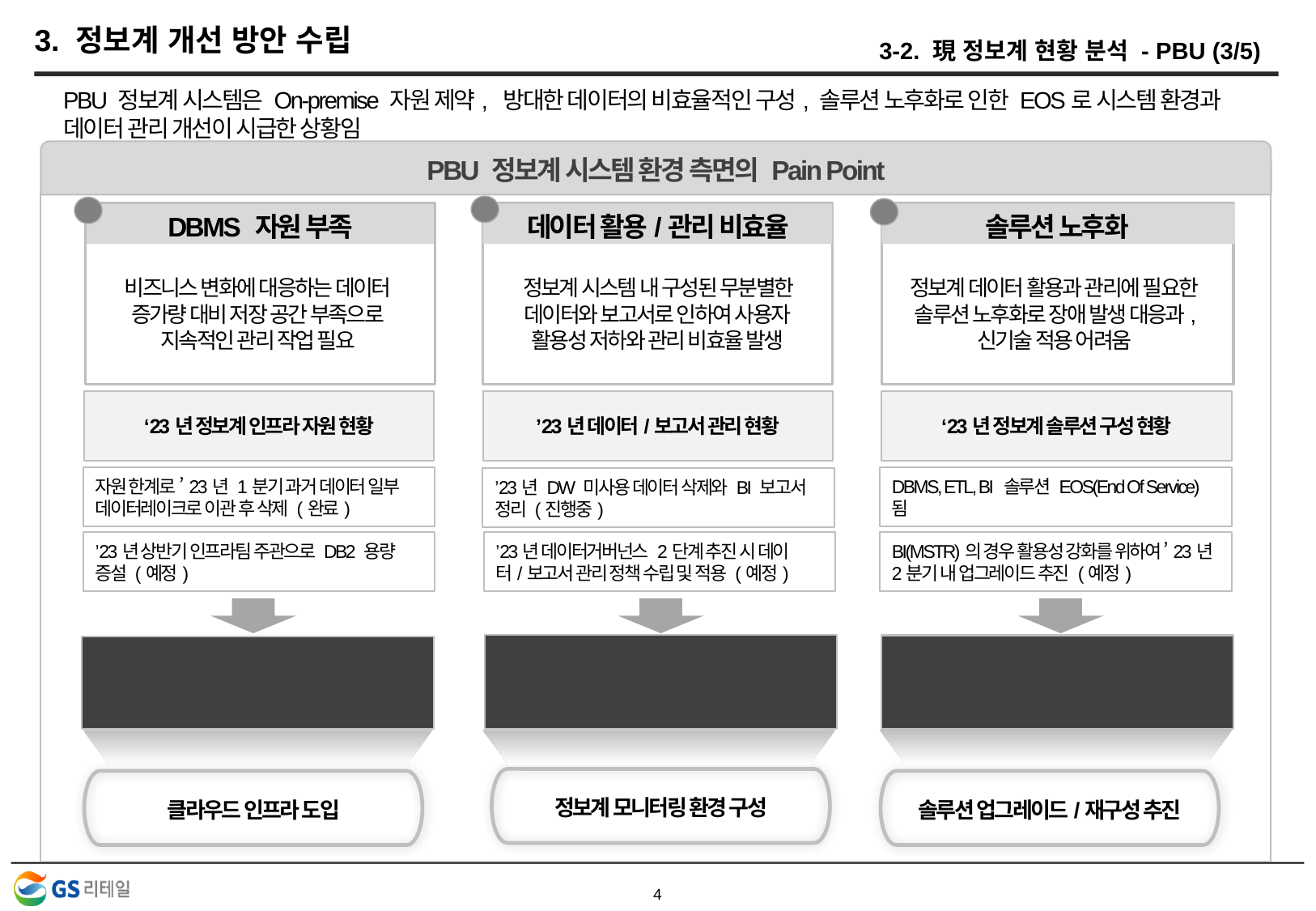

# 3. 정보계 개선 방안 수립
3-2. 現 정보계 현황 분석 - PBU (3/5)
PBU 정보계 시스템은 On-premise 자원 제약,  방대한 데이터의 비효율적인 구성, 솔루션 노후화로 인한 EOS로 시스템 환경과 데이터 관리 개선이 시급한 상황임
PBU 정보계 시스템 환경 측면의 Pain Point

2
1
3

DBMS 자원 부족

데이터 활용/관리 비효율
솔루션 노후화
비즈니스 변화에 대응하는 데이터
증가량 대비 저장 공간 부족으로
지속적인 관리 작업 필요
정보계 시스템 내 구성된 무분별한 데이터와 보고서로 인하여 사용자
활용성 저하와 관리 비효율 발생
정보계 데이터 활용과 관리에 필요한
솔루션 노후화로 장애 발생 대응과, 신기술 적용 어려움
‘23년 정보계 인프라 자원 현황
’23년 데이터/보고서 관리 현황
‘23년 정보계 솔루션 구성 현황
DBMS, ETL, BI 솔루션 EOS(End Of Service) 됨
자원 한계로 ’23년 1분기 과거 데이터 일부 데이터레이크로 이관 후 삭제 (완료)
’23년 DW 미사용 데이터 삭제와 BI 보고서 정리 (진행중)
BI(MSTR)의 경우 활용성 강화를 위하여 ’23년 2분기 내 업그레이드 추진 (예정)
’23년 상반기 인프라팀 주관으로 DB2 용량 증설 (예정)
’23년 데이터거버넌스 2단계 추진 시 데이터/보고서 관리 정책 수립 및 적용 (예정)

데이터/보고서 생명주기  관리
프로세스 적용과 모니터링 환경 구성
신속한 기술 트렌드 적용과 장애 대응이
 가능한 솔루션 구성
장기적 관점의 확장성, 유연성 등을 고려한 정보계 시스템 환경 구성

클라우드 인프라 도입

정보계 모니터링 환경 구성
솔루션 업그레이드/재구성 추진